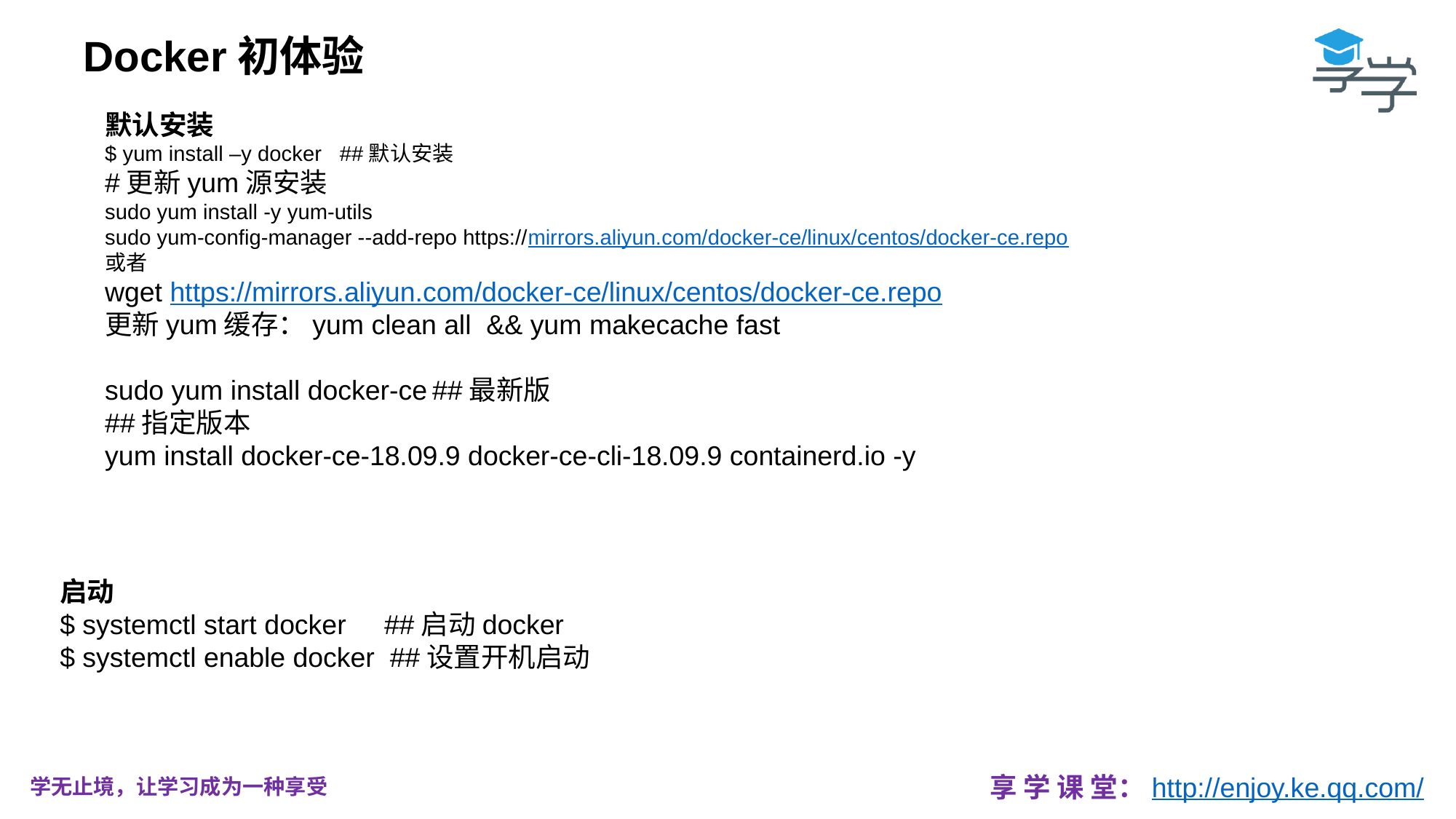

Docker初体验
默认安装
$ yum install –y docker   ##默认安装
#更新yum源安装
sudo yum install -y yum-utils
sudo yum-config-manager --add-repo https://mirrors.aliyun.com/docker-ce/linux/centos/docker-ce.repo
或者
wget https://mirrors.aliyun.com/docker-ce/linux/centos/docker-ce.repo
更新yum缓存：yum clean all  && yum makecache fast

sudo yum install docker-ce	##最新版
##指定版本
yum install docker-ce-18.09.9 docker-ce-cli-18.09.9 containerd.io -y

启动
$ systemctl start docker     ##启动docker
$ systemctl enable docker  ##设置开机启动